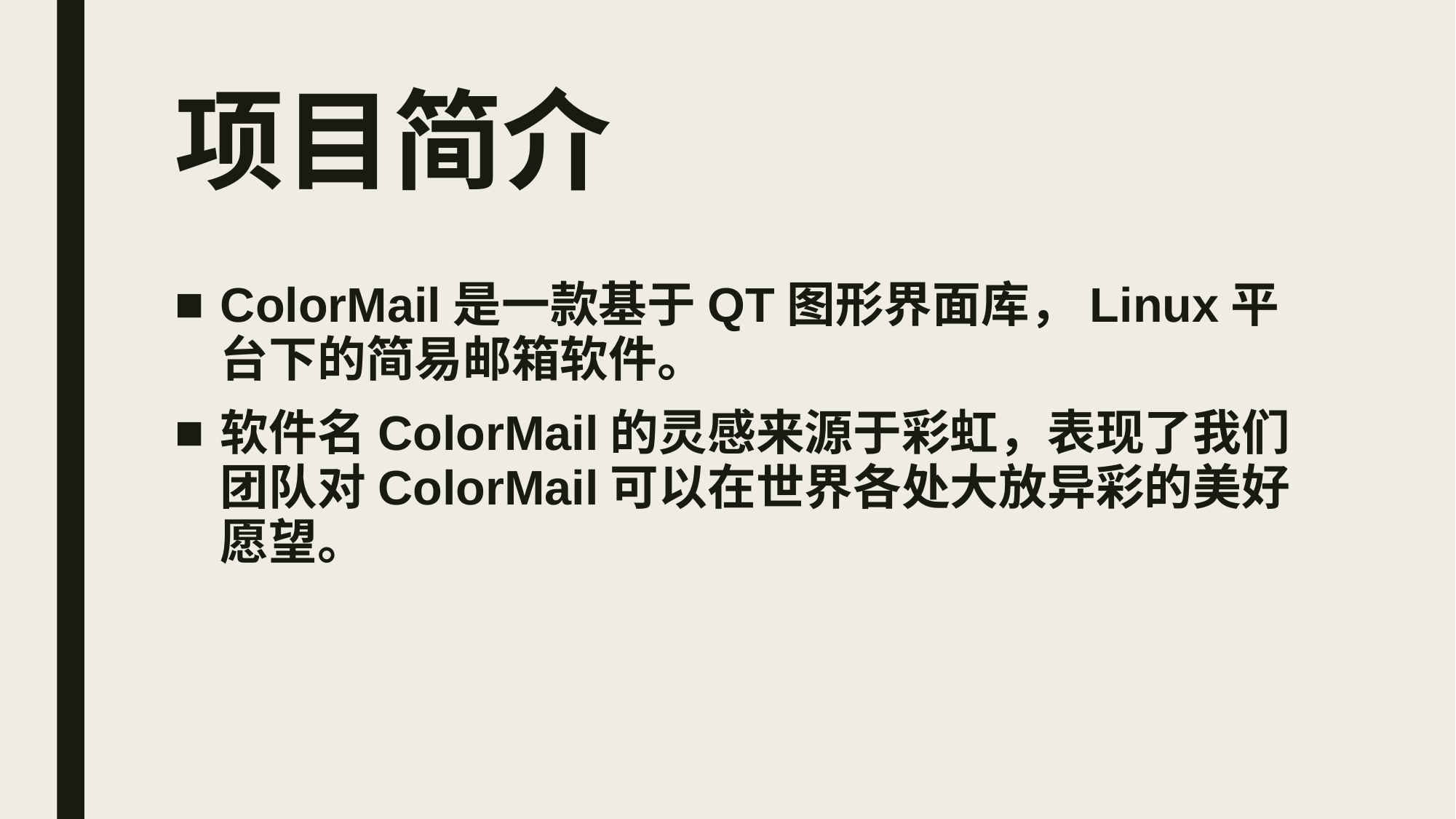

# 项目简介
ColorMail是一款基于QT图形界面库，Linux平台下的简易邮箱软件。
软件名ColorMail的灵感来源于彩虹，表现了我们团队对ColorMail可以在世界各处大放异彩的美好愿望。